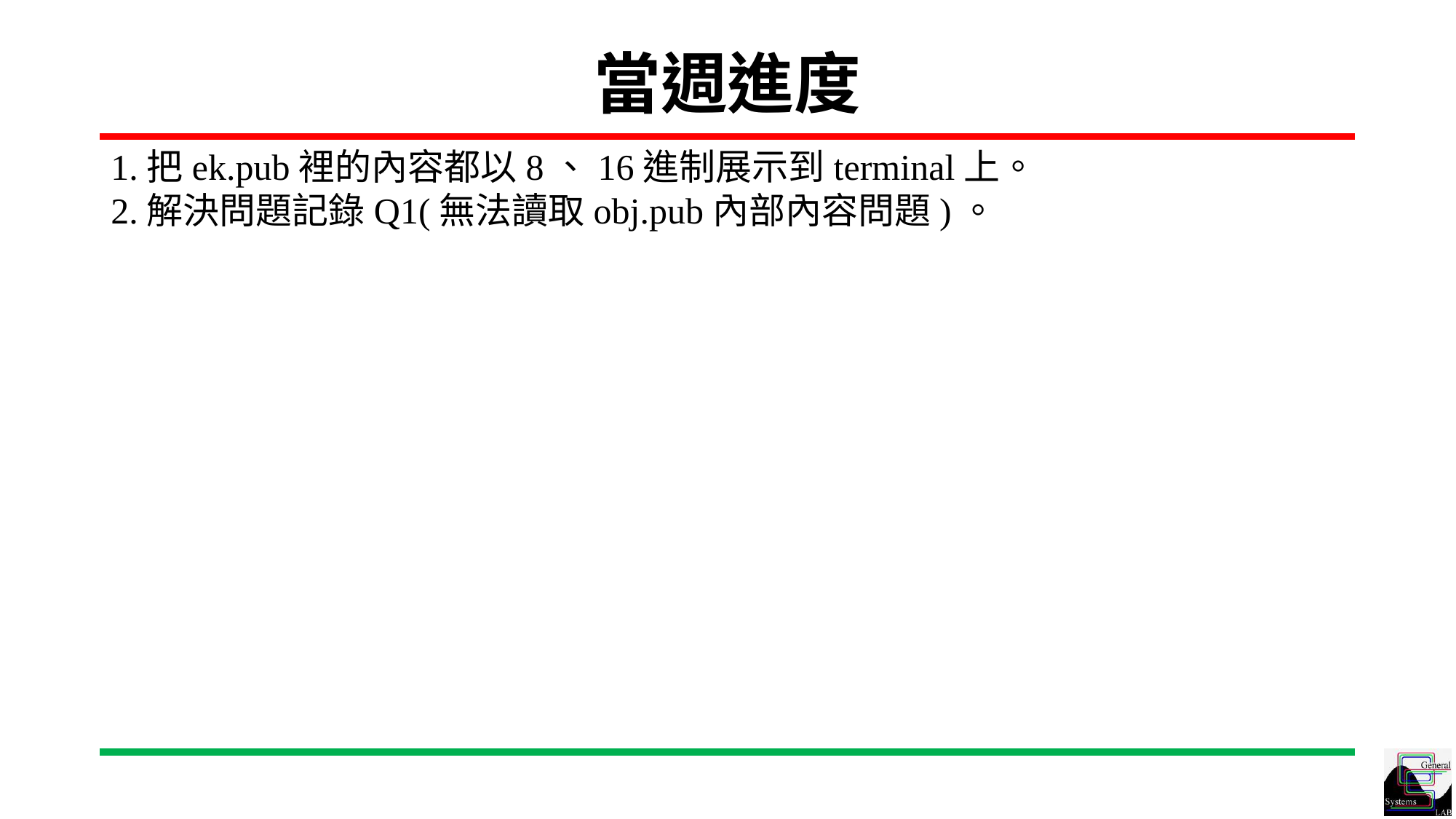

# 當週進度

1.把ek.pub裡的內容都以8、16進制展示到terminal上。
2.解決問題記錄Q1(無法讀取obj.pub內部內容問題)。